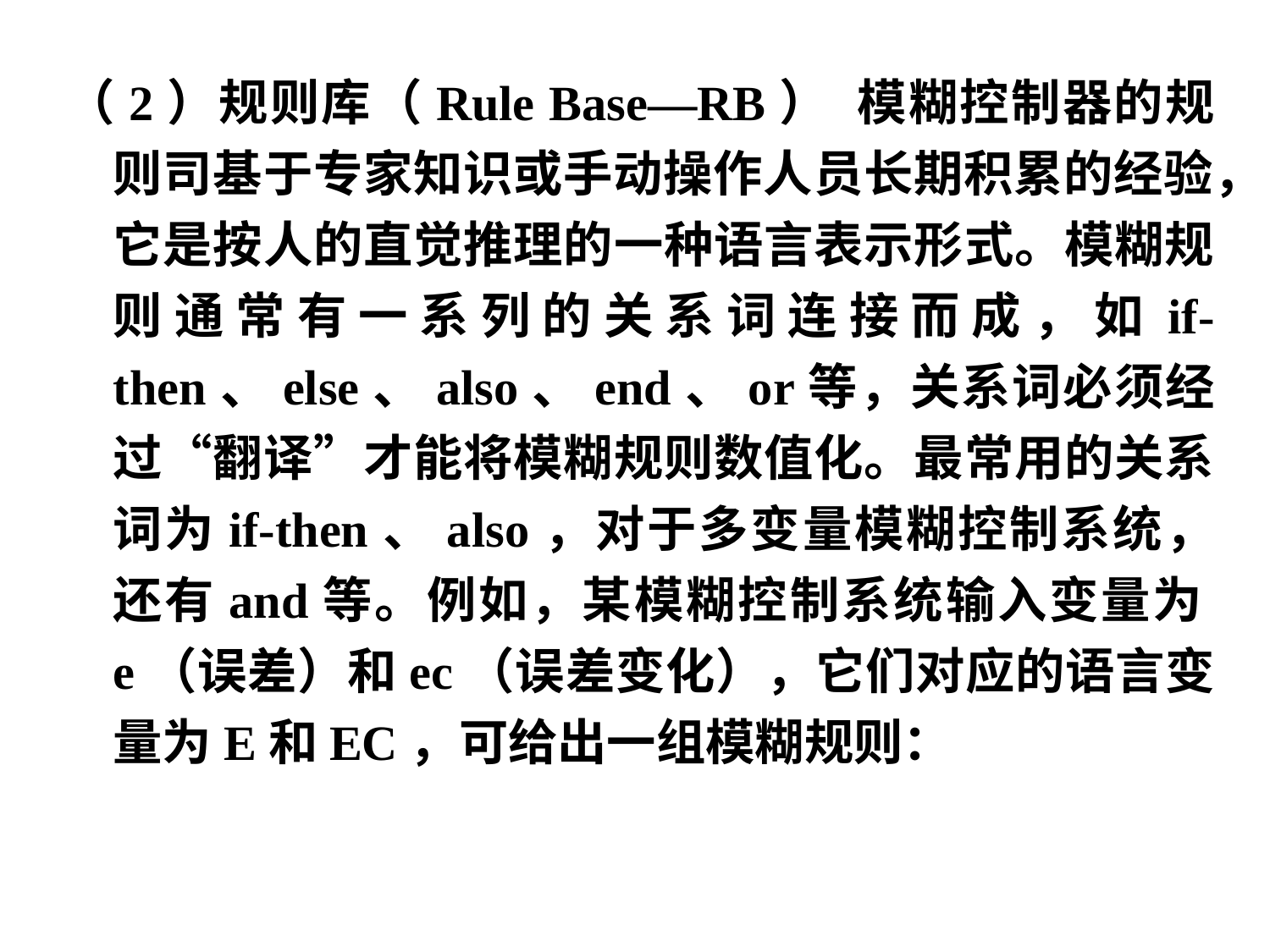

（2）规则库（Rule Base—RB）  模糊控制器的规则司基于专家知识或手动操作人员长期积累的经验，它是按人的直觉推理的一种语言表示形式。模糊规则通常有一系列的关系词连接而成，如if-then、else、also、end、or等，关系词必须经过“翻译”才能将模糊规则数值化。最常用的关系词为if-then、also，对于多变量模糊控制系统，还有and等。例如，某模糊控制系统输入变量为e（误差）和ec（误差变化），它们对应的语言变量为E和EC，可给出一组模糊规则：